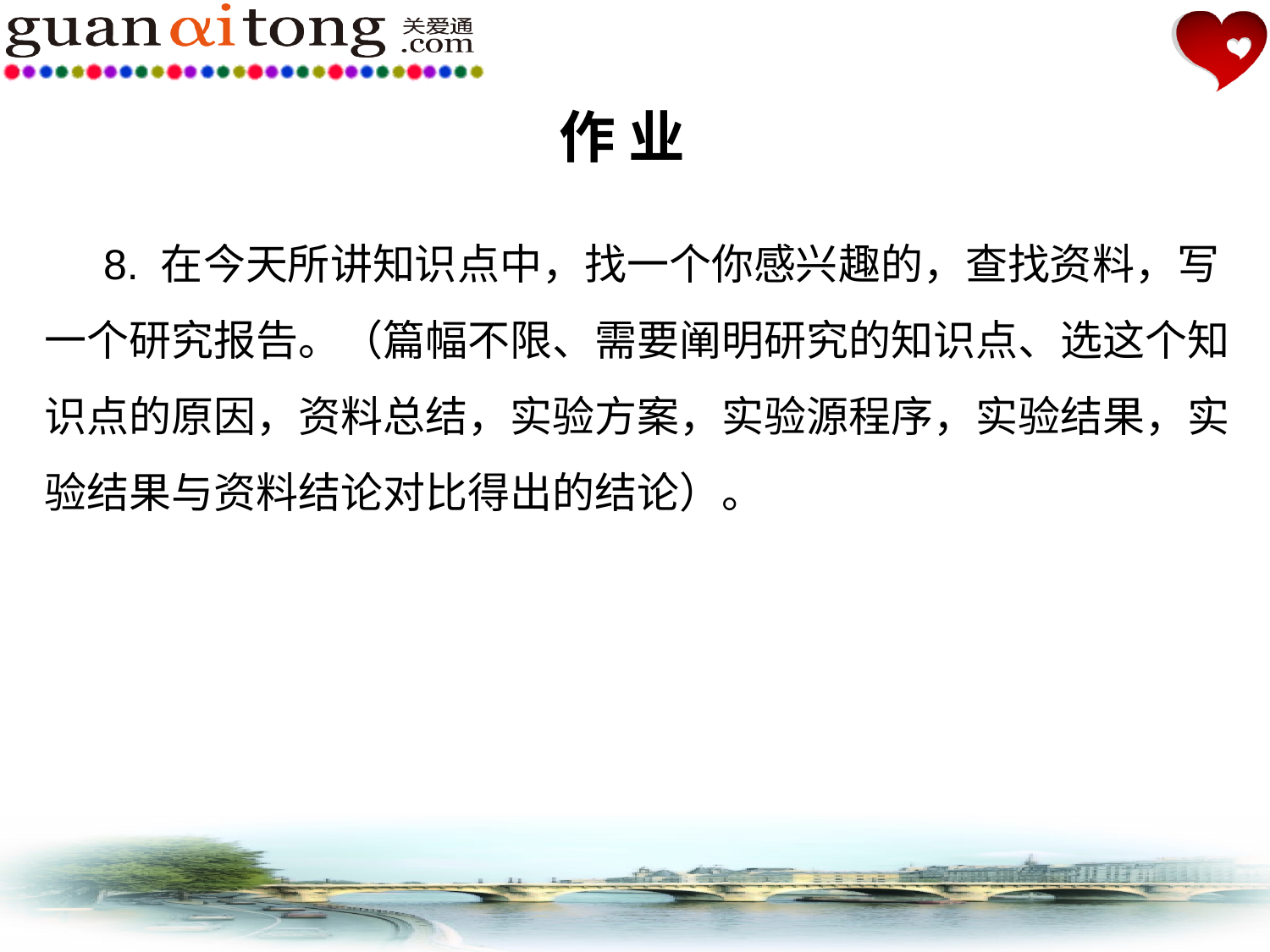

作 业
     8. 在今天所讲知识点中，找一个你感兴趣的，查找资料，写一个研究报告。（篇幅不限、需要阐明研究的知识点、选这个知识点的原因，资料总结，实验方案，实验源程序，实验结果，实验结果与资料结论对比得出的结论）。